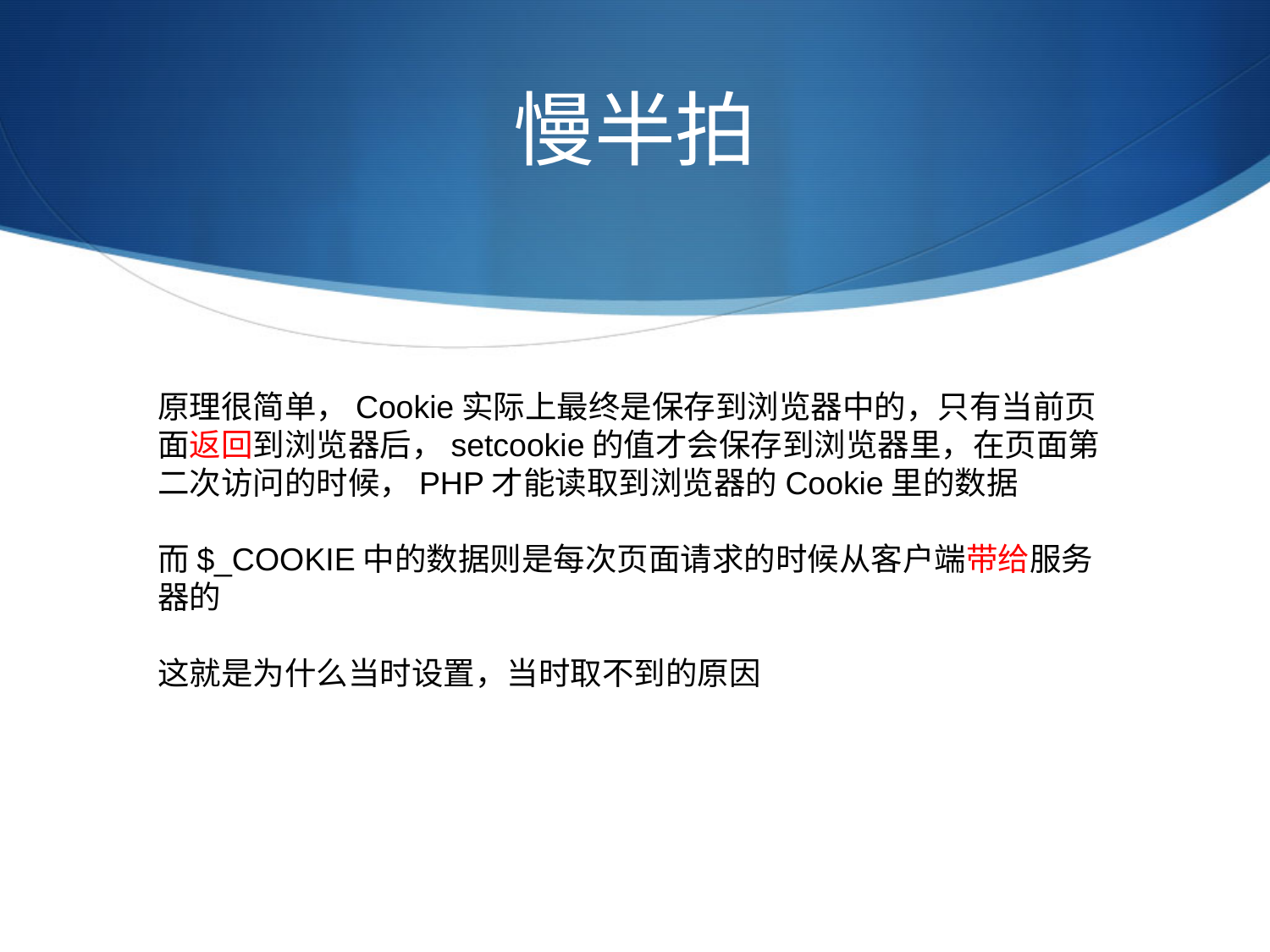

# 慢半拍
原理很简单，Cookie实际上最终是保存到浏览器中的，只有当前页面返回到浏览器后，setcookie的值才会保存到浏览器里，在页面第二次访问的时候，PHP才能读取到浏览器的Cookie里的数据

而$_COOKIE中的数据则是每次页面请求的时候从客户端带给服务器的

这就是为什么当时设置，当时取不到的原因